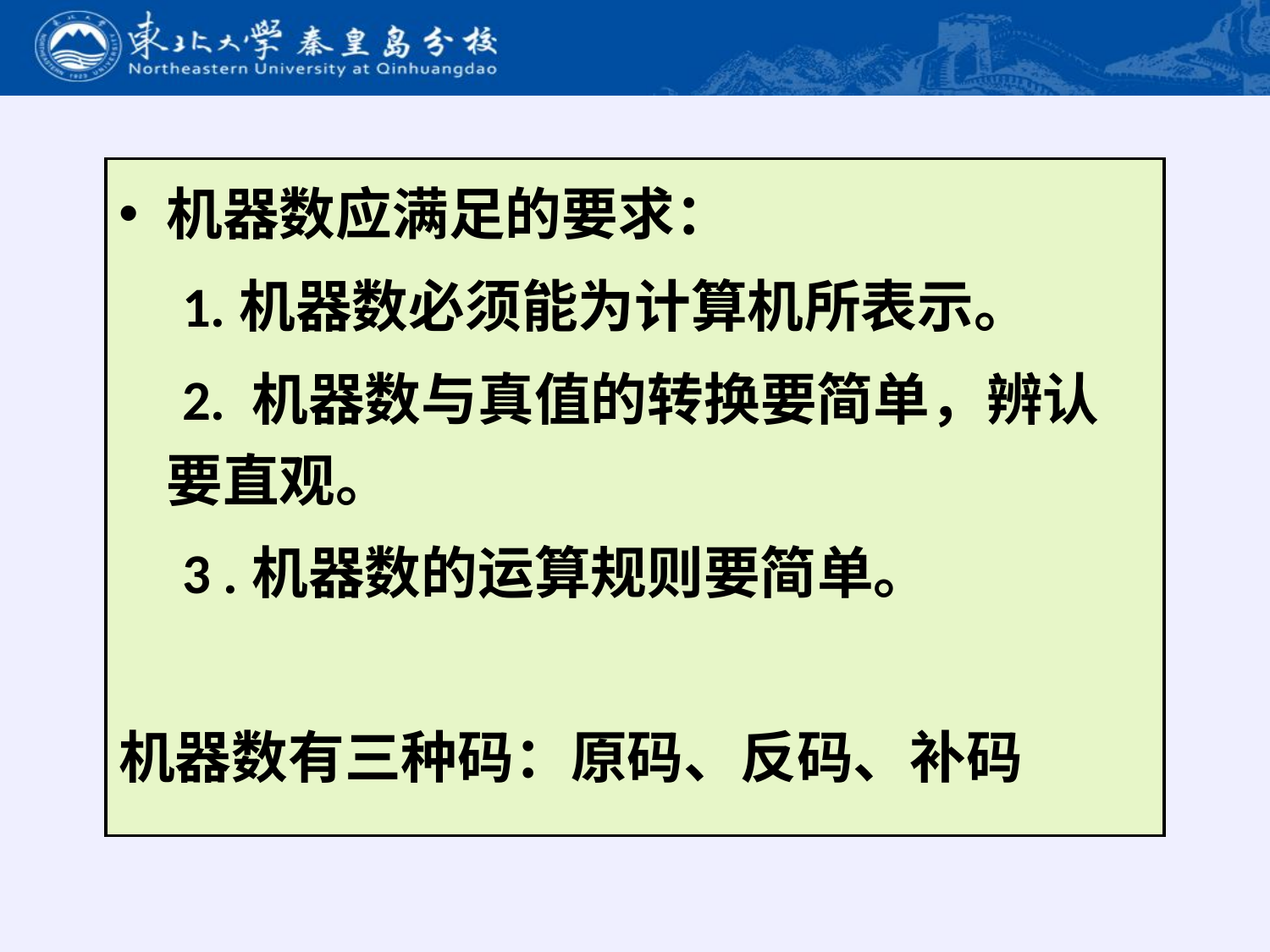

机器数应满足的要求：
     1.机器数必须能为计算机所表示。
     2. 机器数与真值的转换要简单，辨认要直观。
     3 .机器数的运算规则要简单。

机器数有三种码：原码、反码、补码